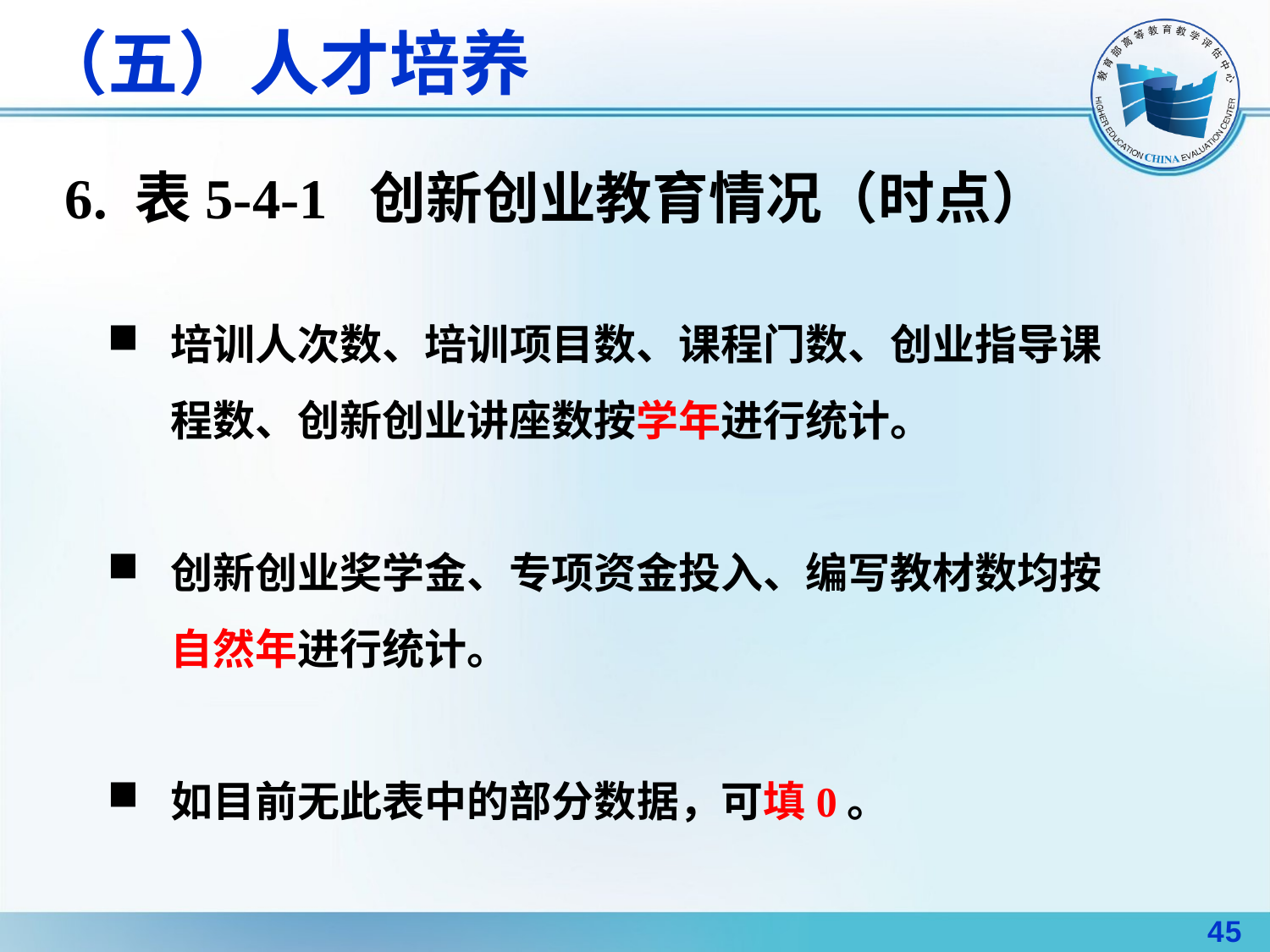

# （五）人才培养
6. 表5-4-1  创新创业教育情况（时点）
培训人次数、培训项目数、课程门数、创业指导课程数、创新创业讲座数按学年进行统计。

创新创业奖学金、专项资金投入、编写教材数均按自然年进行统计。

如目前无此表中的部分数据，可填0。